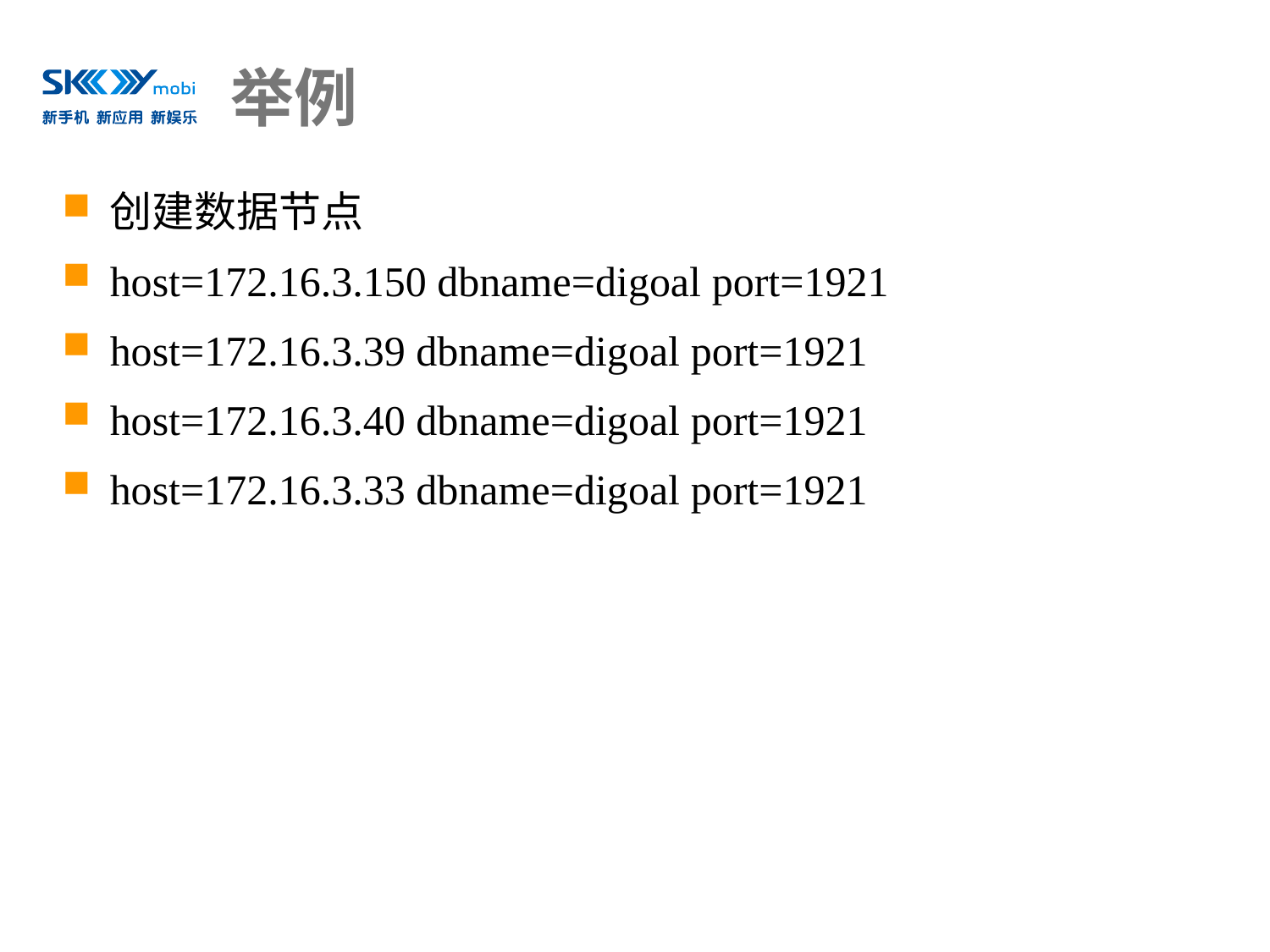

# 举例
创建数据节点
host=172.16.3.150 dbname=digoal port=1921
host=172.16.3.39 dbname=digoal port=1921
host=172.16.3.40 dbname=digoal port=1921
host=172.16.3.33 dbname=digoal port=1921